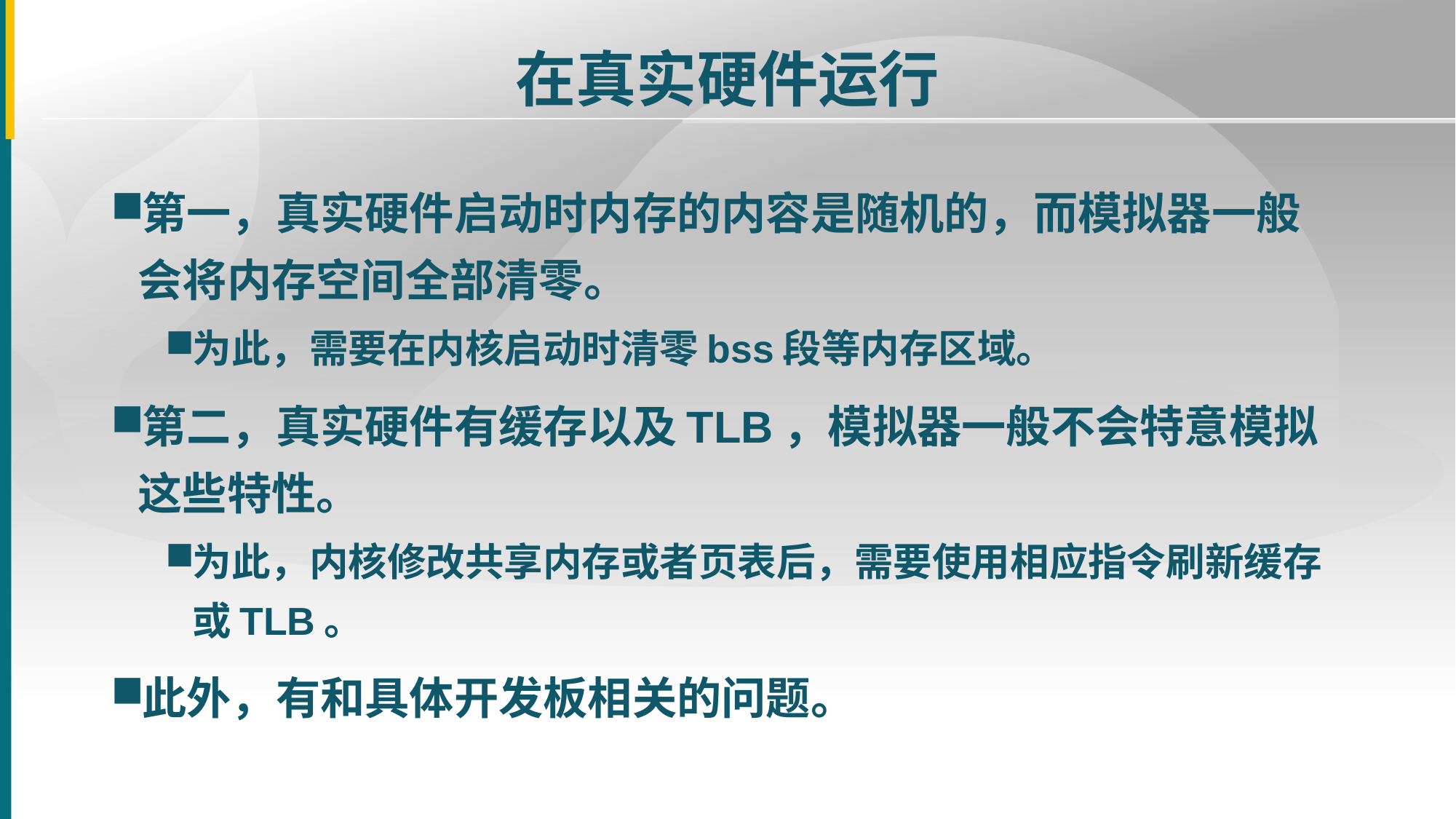

# 在真实硬件运行
第一，真实硬件启动时内存的内容是随机的，而模拟器一般会将内存空间全部清零。
为此，需要在内核启动时清零bss段等内存区域。
第二，真实硬件有缓存以及TLB，模拟器一般不会特意模拟这些特性。
为此，内核修改共享内存或者页表后，需要使用相应指令刷新缓存或TLB。
此外，有和具体开发板相关的问题。